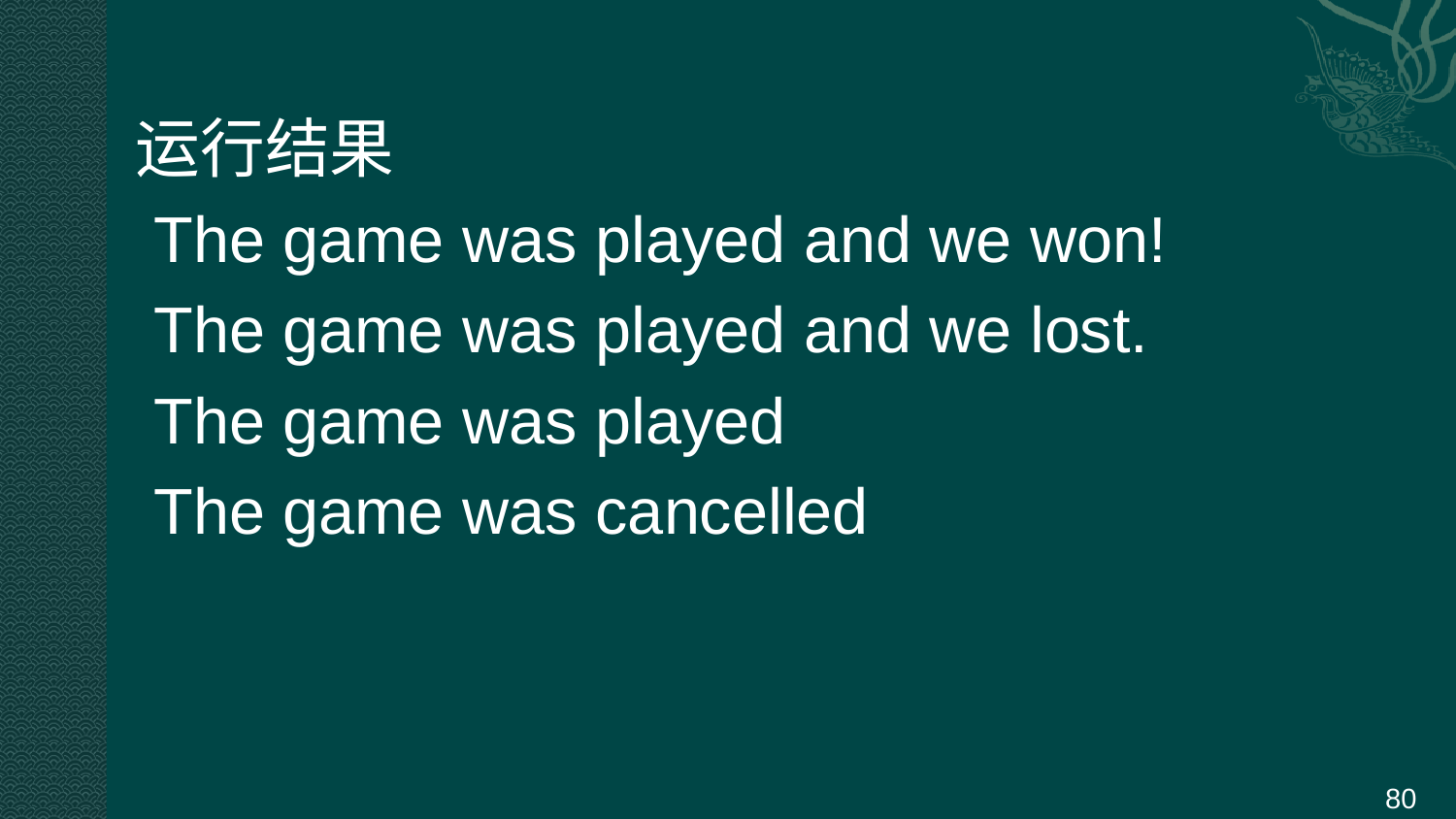

运行结果
 The game was played and we won!
 The game was played and we lost.
 The game was played
 The game was cancelled
80